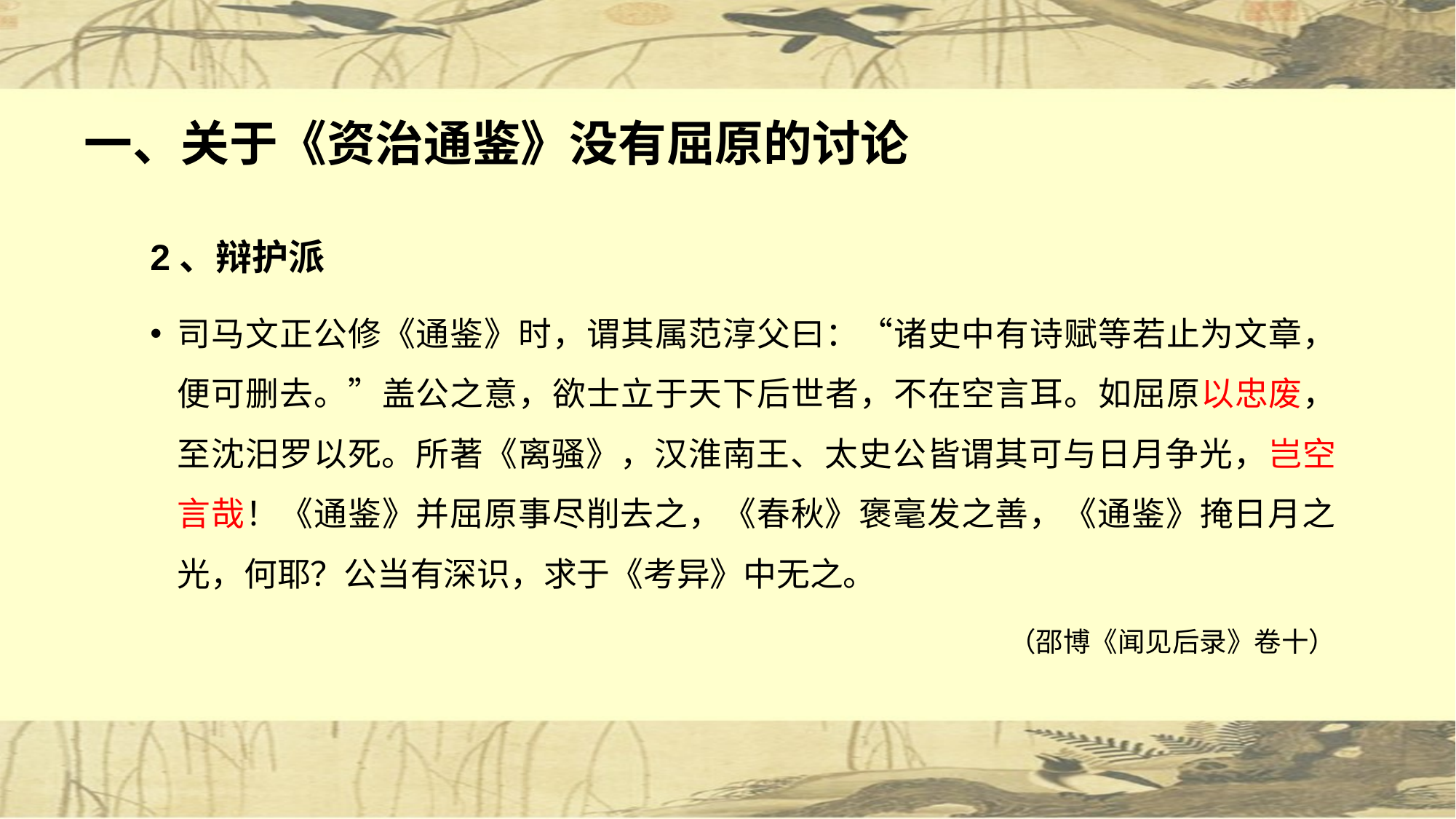

# 一、关于《资治通鉴》没有屈原的讨论
2、辩护派
司马文正公修《通鉴》时，谓其属范淳父曰：“诸史中有诗赋等若止为文章，便可删去。”盖公之意，欲士立于天下后世者，不在空言耳。如屈原以忠废，至沈汨罗以死。所著《离骚》，汉淮南王、太史公皆谓其可与日月争光，岂空言哉！《通鉴》并屈原事尽削去之，《春秋》褒毫发之善，《通鉴》掩日月之光，何耶？公当有深识，求于《考异》中无之。
（邵博《闻见后录》卷十）